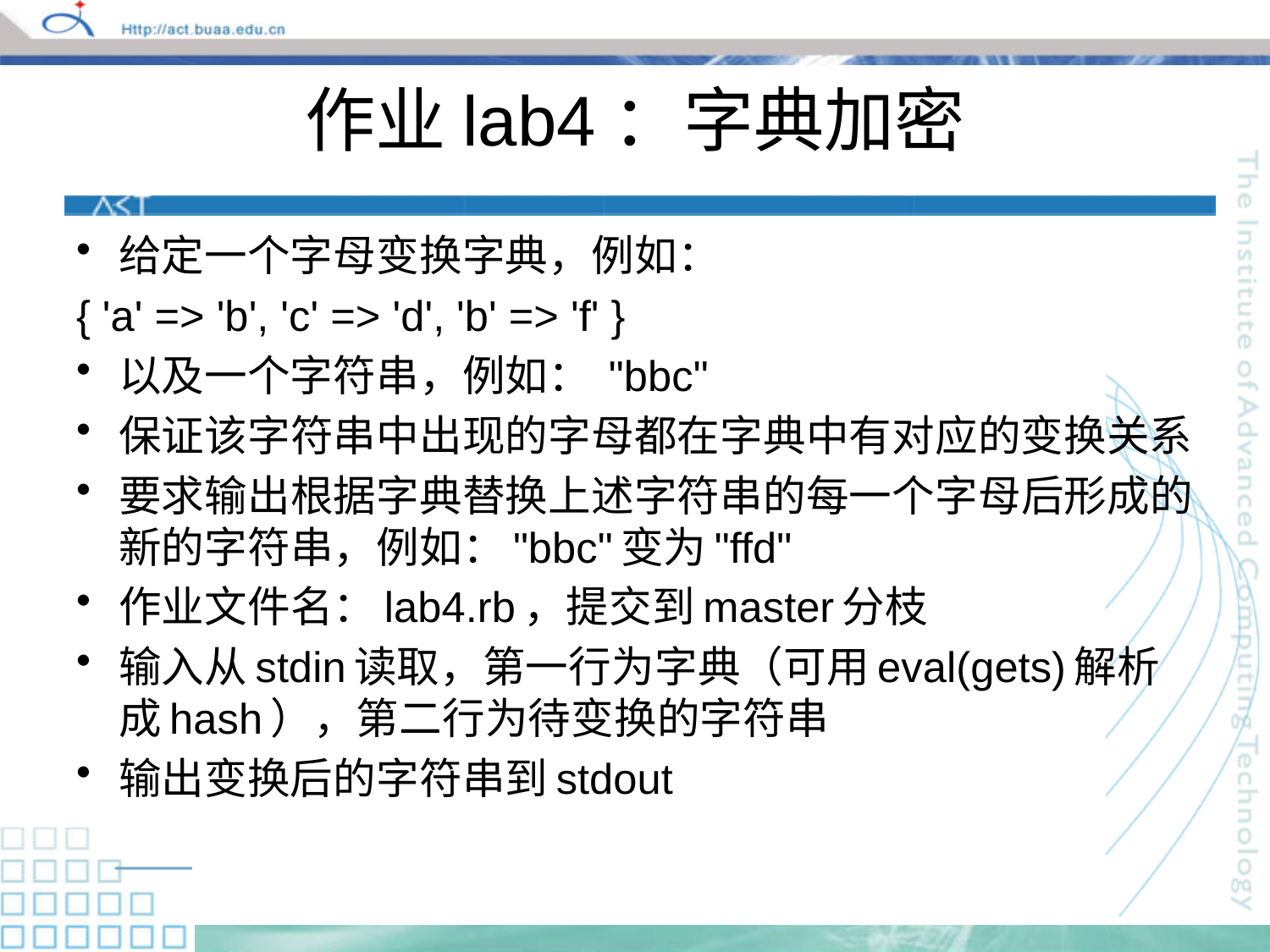

# 作业lab4：字典加密
给定一个字母变换字典，例如：
{ 'a' => 'b', 'c' => 'd', 'b' => 'f' }
以及一个字符串，例如： "bbc"
保证该字符串中出现的字母都在字典中有对应的变换关系
要求输出根据字典替换上述字符串的每一个字母后形成的新的字符串，例如："bbc"变为"ffd"
作业文件名：lab4.rb，提交到master分枝
输入从stdin读取，第一行为字典（可用eval(gets)解析成hash），第二行为待变换的字符串
输出变换后的字符串到stdout